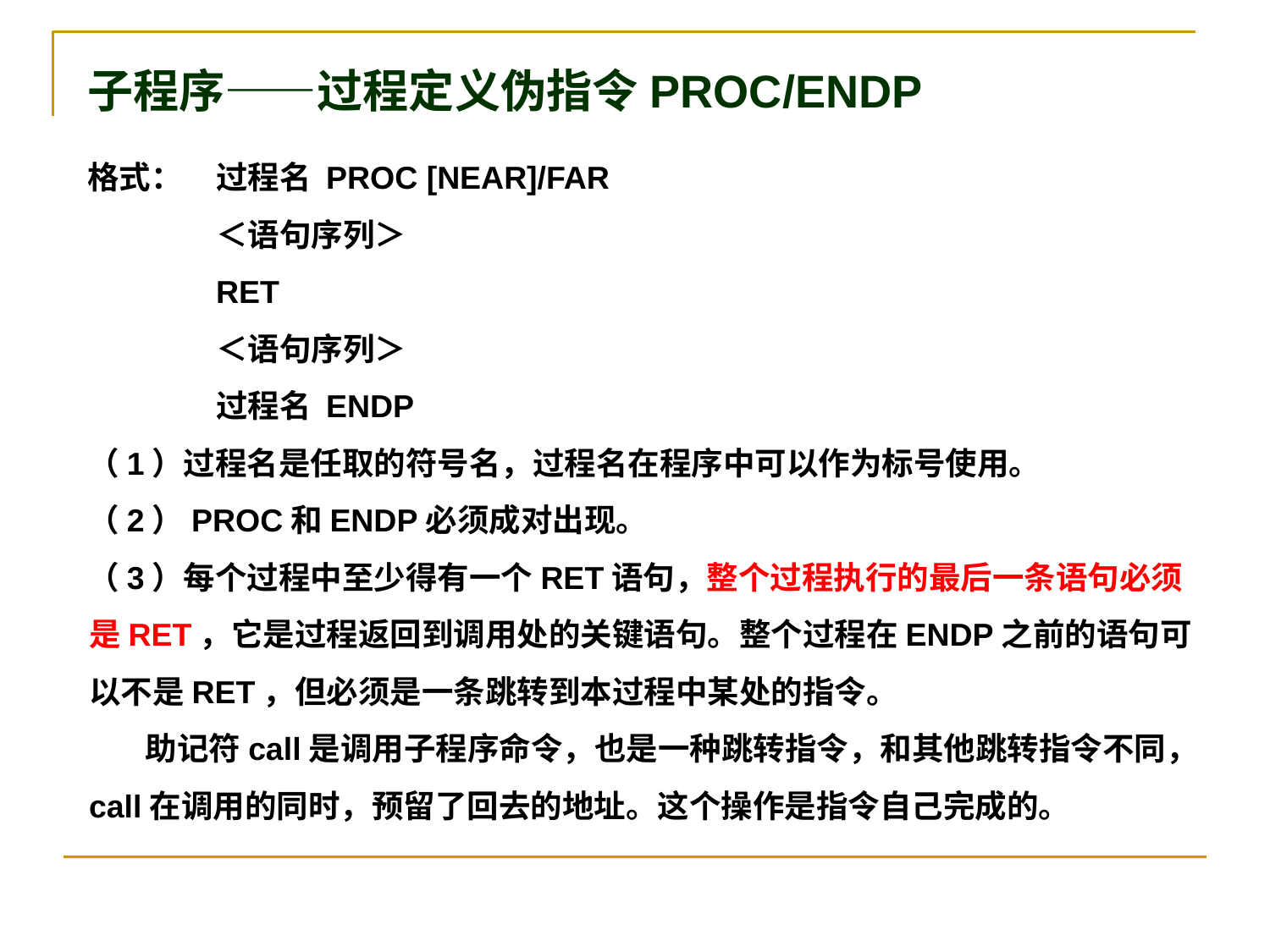

子程序——过程定义伪指令PROC/ENDP
格式：	过程名 PROC [NEAR]/FAR
		＜语句序列＞
		RET
		＜语句序列＞
		过程名 ENDP
（1）过程名是任取的符号名，过程名在程序中可以作为标号使用。
（2）PROC和ENDP必须成对出现。
（3）每个过程中至少得有一个RET语句，整个过程执行的最后一条语句必须是RET，它是过程返回到调用处的关键语句。整个过程在ENDP之前的语句可以不是RET，但必须是一条跳转到本过程中某处的指令。
       助记符call是调用子程序命令，也是一种跳转指令，和其他跳转指令不同，call在调用的同时，预留了回去的地址。这个操作是指令自己完成的。